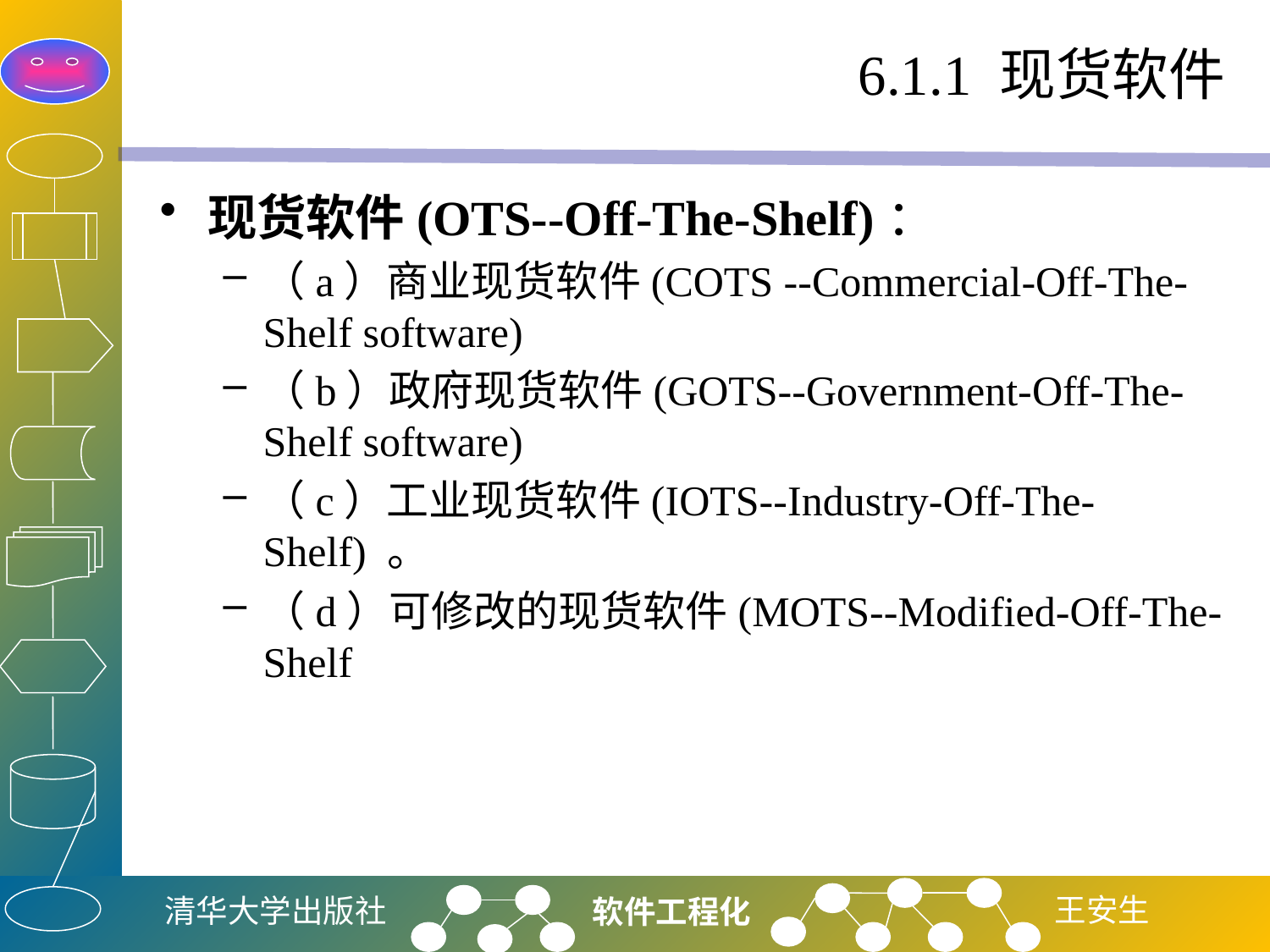

# 6.1.1 现货软件
现货软件(OTS--Off-The-Shelf)：
（a）商业现货软件(COTS --Commercial-Off-The-Shelf software)
（b）政府现货软件(GOTS--Government-Off-The-Shelf software)
（c）工业现货软件(IOTS--Industry-Off-The-Shelf) 。
（d）可修改的现货软件(MOTS--Modified-Off-The-Shelf